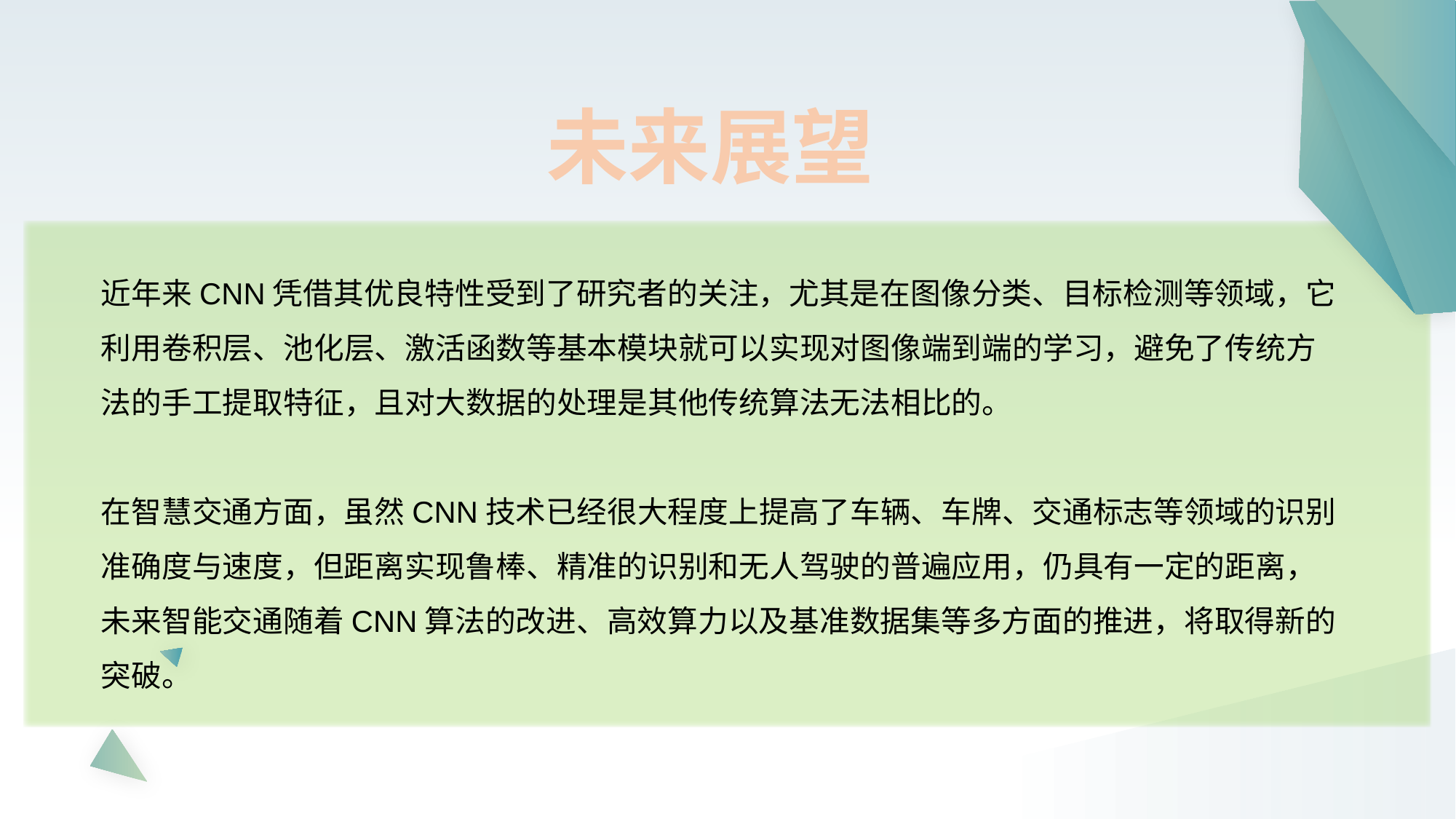

未来展望

近年来CNN凭借其优良特性受到了研究者的关注，尤其是在图像分类、目标检测等领域，它利用卷积层、池化层、激活函数等基本模块就可以实现对图像端到端的学习，避免了传统方法的手工提取特征，且对大数据的处理是其他传统算法无法相比的。

在智慧交通方面，虽然CNN技术已经很大程度上提高了车辆、车牌、交通标志等领域的识别准确度与速度，但距离实现鲁棒、精准的识别和无人驾驶的普遍应用，仍具有一定的距离，未来智能交通随着CNN算法的改进、高效算力以及基准数据集等多方面的推进，将取得新的突破。